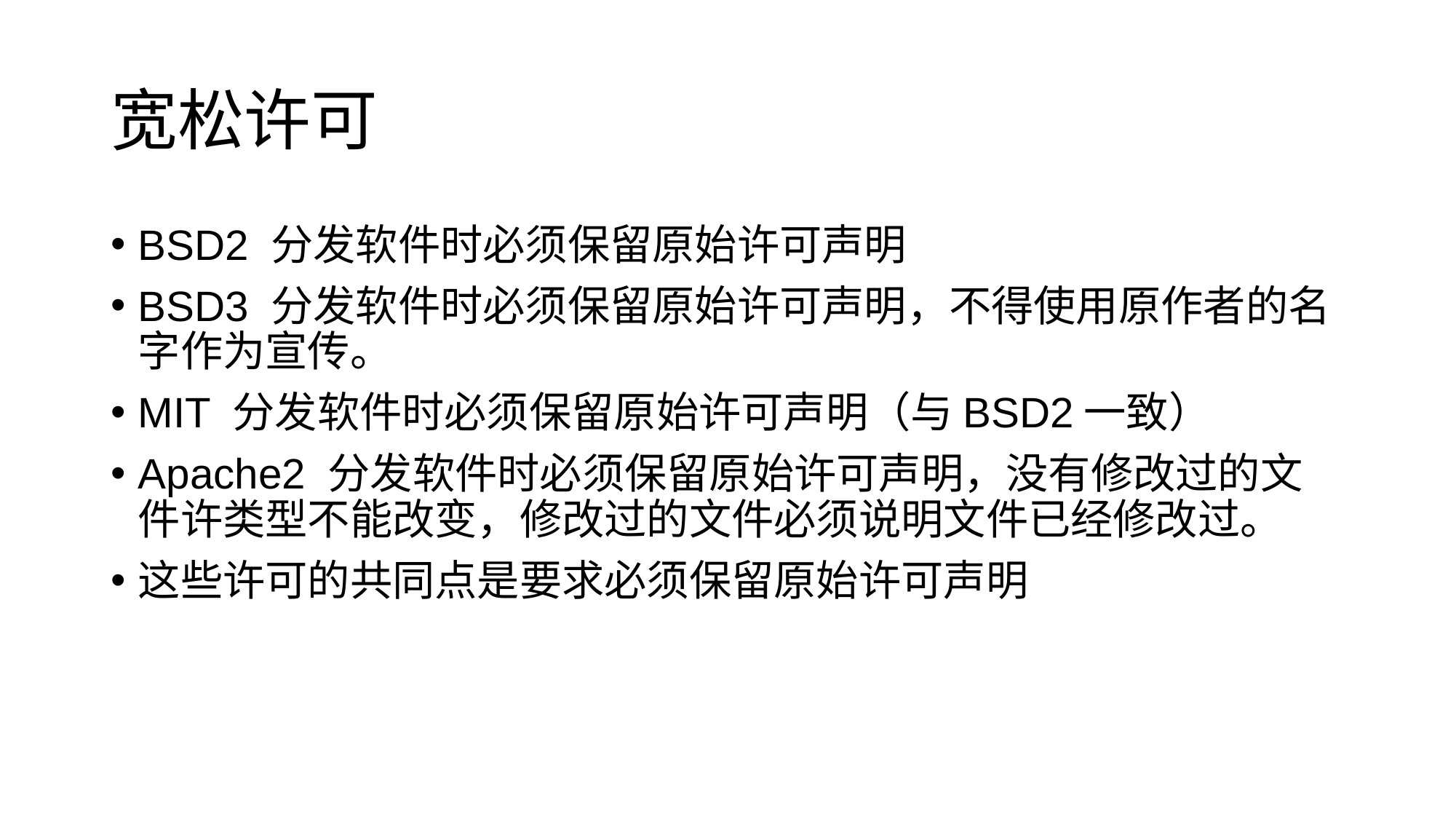

# 宽松许可
BSD2 分发软件时必须保留原始许可声明
BSD3 分发软件时必须保留原始许可声明，不得使用原作者的名字作为宣传。
MIT 分发软件时必须保留原始许可声明（与BSD2一致）
Apache2 分发软件时必须保留原始许可声明，没有修改过的文件许类型不能改变，修改过的文件必须说明文件已经修改过。
这些许可的共同点是要求必须保留原始许可声明